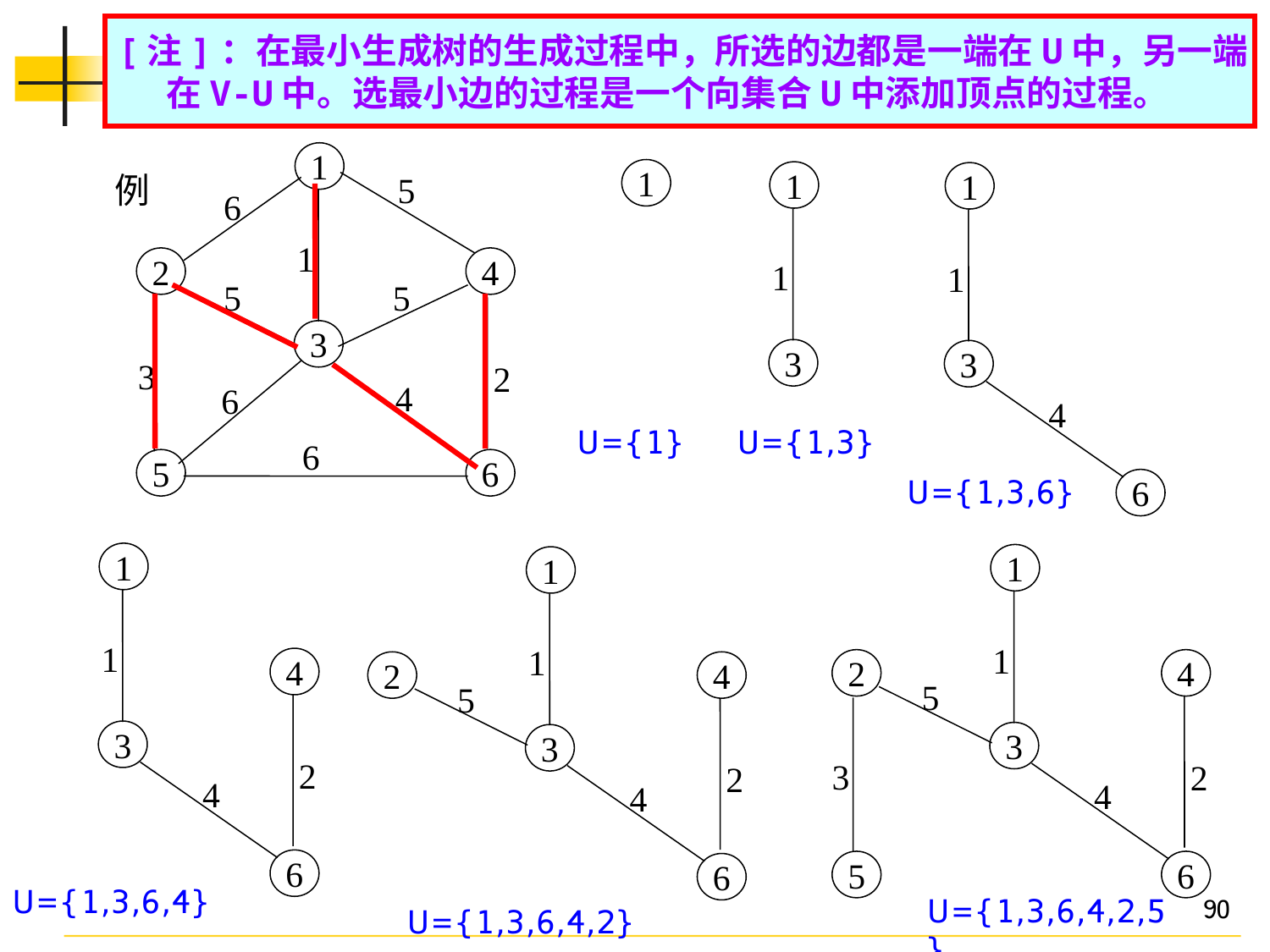

[注]：在最小生成树的生成过程中，所选的边都是一端在U中，另一端
     在V-U中。选最小边的过程是一个向集合U中添加顶点的过程。
1
例
5

6

1
2
4
5
5

3
3
2

4
6
6
5
6

1
1

1
3
1

1
3

4
6

U={1}
U={1,3}
U={1,3,6}
1

1
4

3
2

4
6
1

1
2
4
3
5
6

4

2
5

3
1

1
2
4
5

3
2

4
6
90
U={1,3,6,4}
U={1,3,6,4,2,5}
U={1,3,6,4,2}